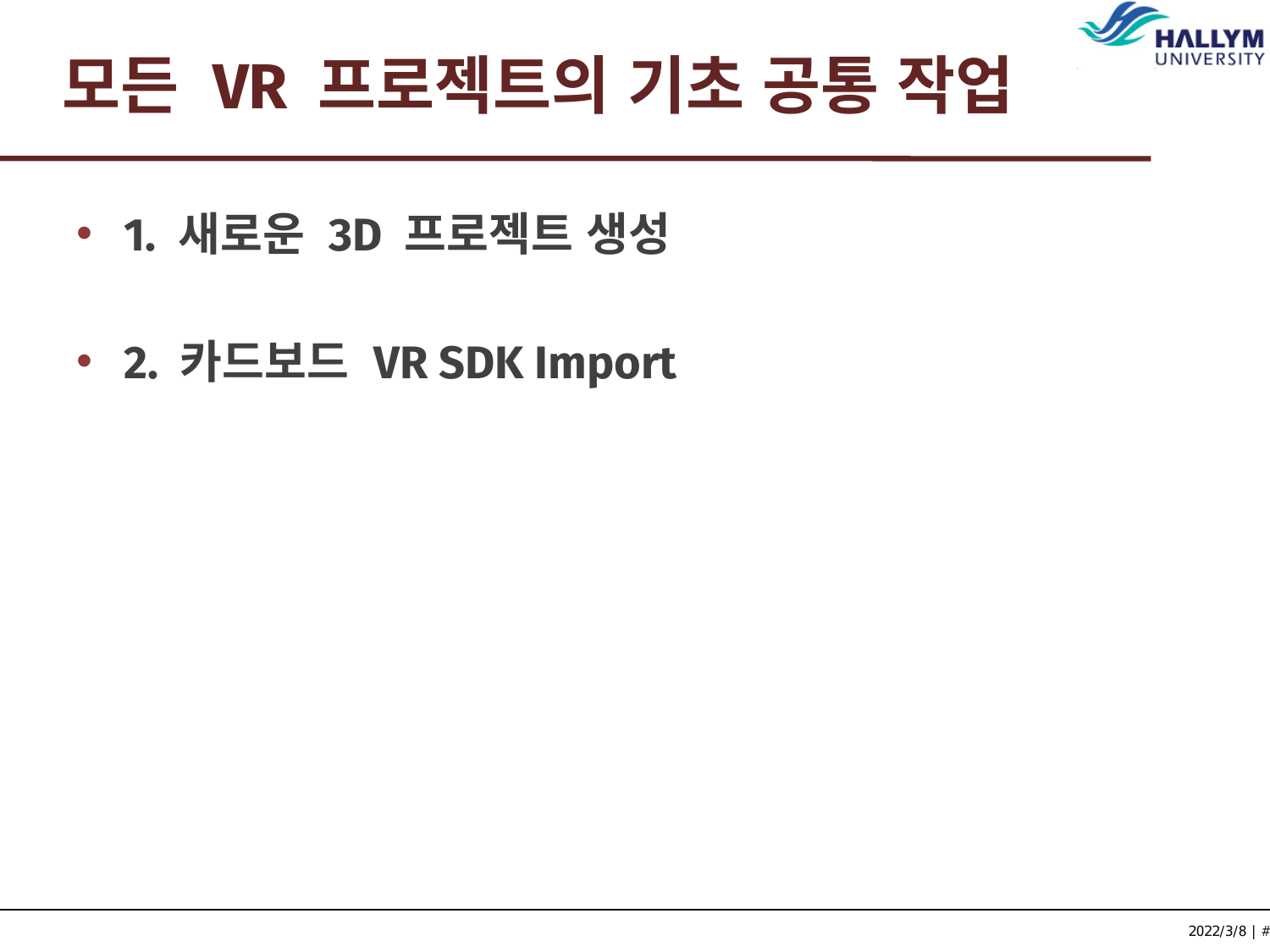

# 모든 VR 프로젝트의 기초 공통 작업
1. 새로운 3D 프로젝트 생성

2. 카드보드 VR SDK Import